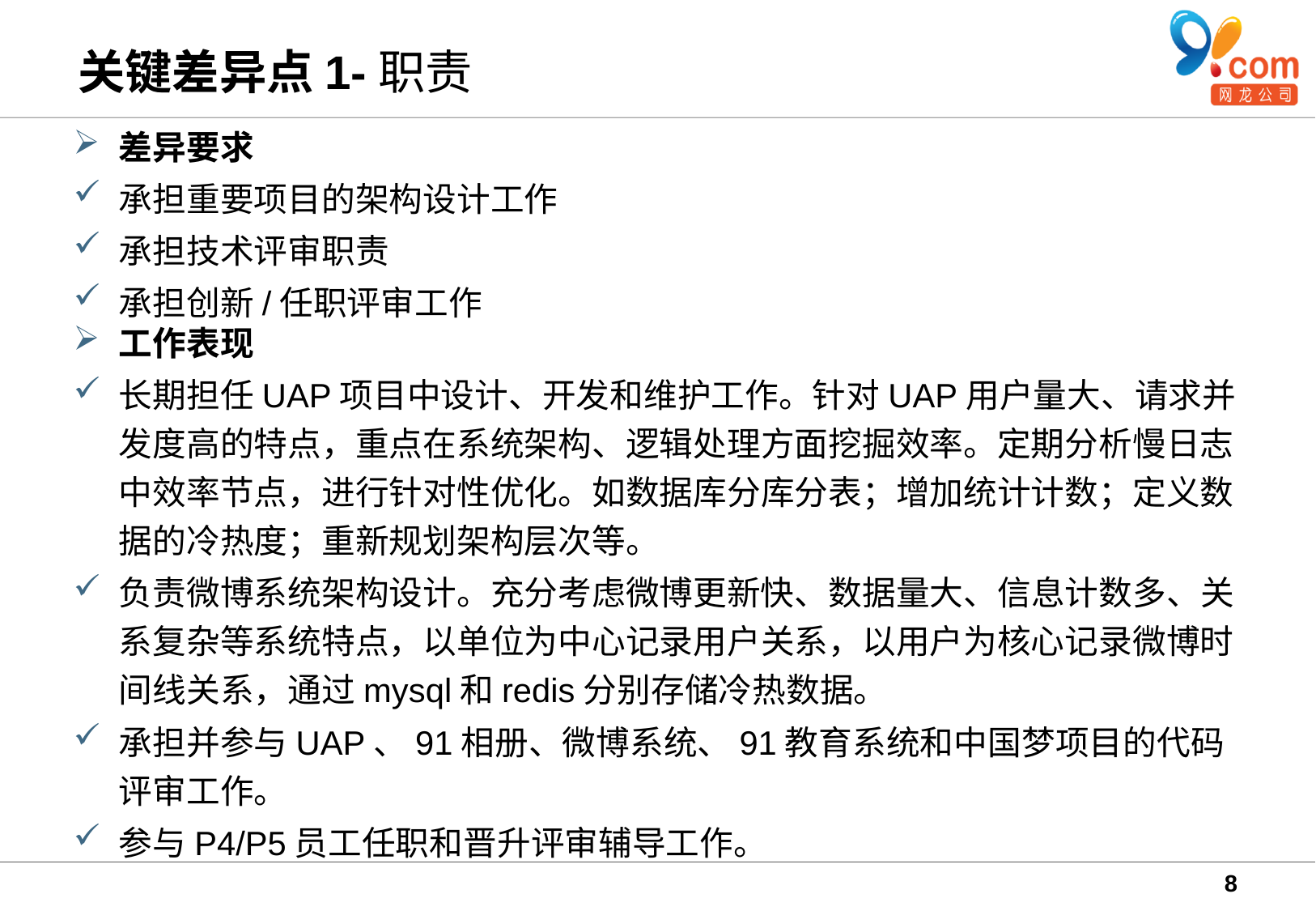

# 关键差异点1-职责
差异要求
承担重要项目的架构设计工作
承担技术评审职责
承担创新/任职评审工作
工作表现
长期担任UAP项目中设计、开发和维护工作。针对UAP用户量大、请求并发度高的特点，重点在系统架构、逻辑处理方面挖掘效率。定期分析慢日志中效率节点，进行针对性优化。如数据库分库分表；增加统计计数；定义数据的冷热度；重新规划架构层次等。
负责微博系统架构设计。充分考虑微博更新快、数据量大、信息计数多、关系复杂等系统特点，以单位为中心记录用户关系，以用户为核心记录微博时间线关系，通过mysql和redis分别存储冷热数据。
承担并参与UAP、91相册、微博系统、91教育系统和中国梦项目的代码评审工作。
参与P4/P5员工任职和晋升评审辅导工作。

8